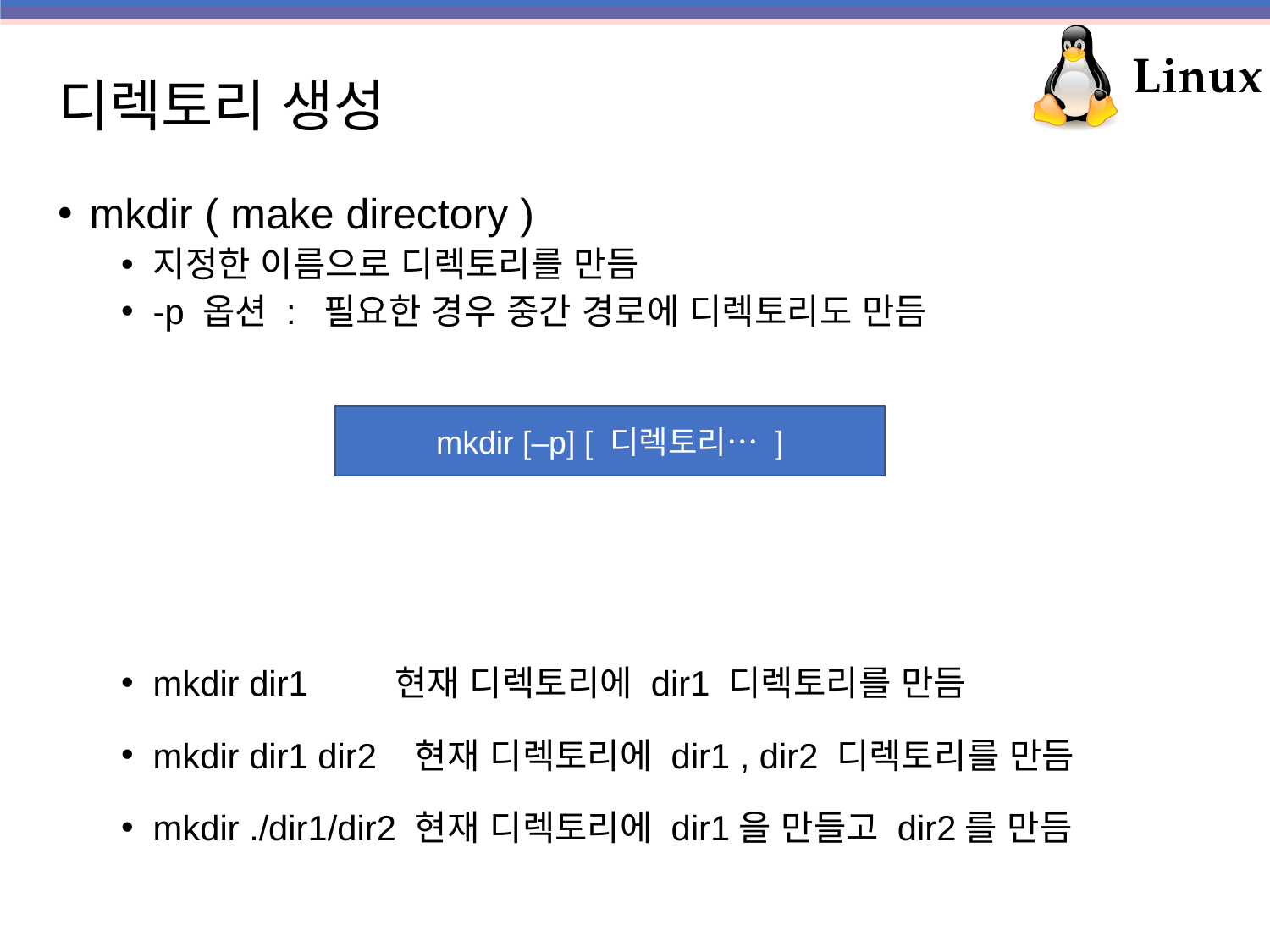

# 디렉토리 생성
mkdir ( make directory )
지정한 이름으로 디렉토리를 만듬
-p 옵션 :  필요한 경우 중간 경로에 디렉토리도 만듬

mkdir dir1        현재 디렉토리에 dir1 디렉토리를 만듬
mkdir dir1 dir2   현재 디렉토리에 dir1 , dir2 디렉토리를 만듬
mkdir ./dir1/dir2 현재 디렉토리에 dir1을 만들고 dir2를 만듬

mkdir [–p] [ 디렉토리… ]